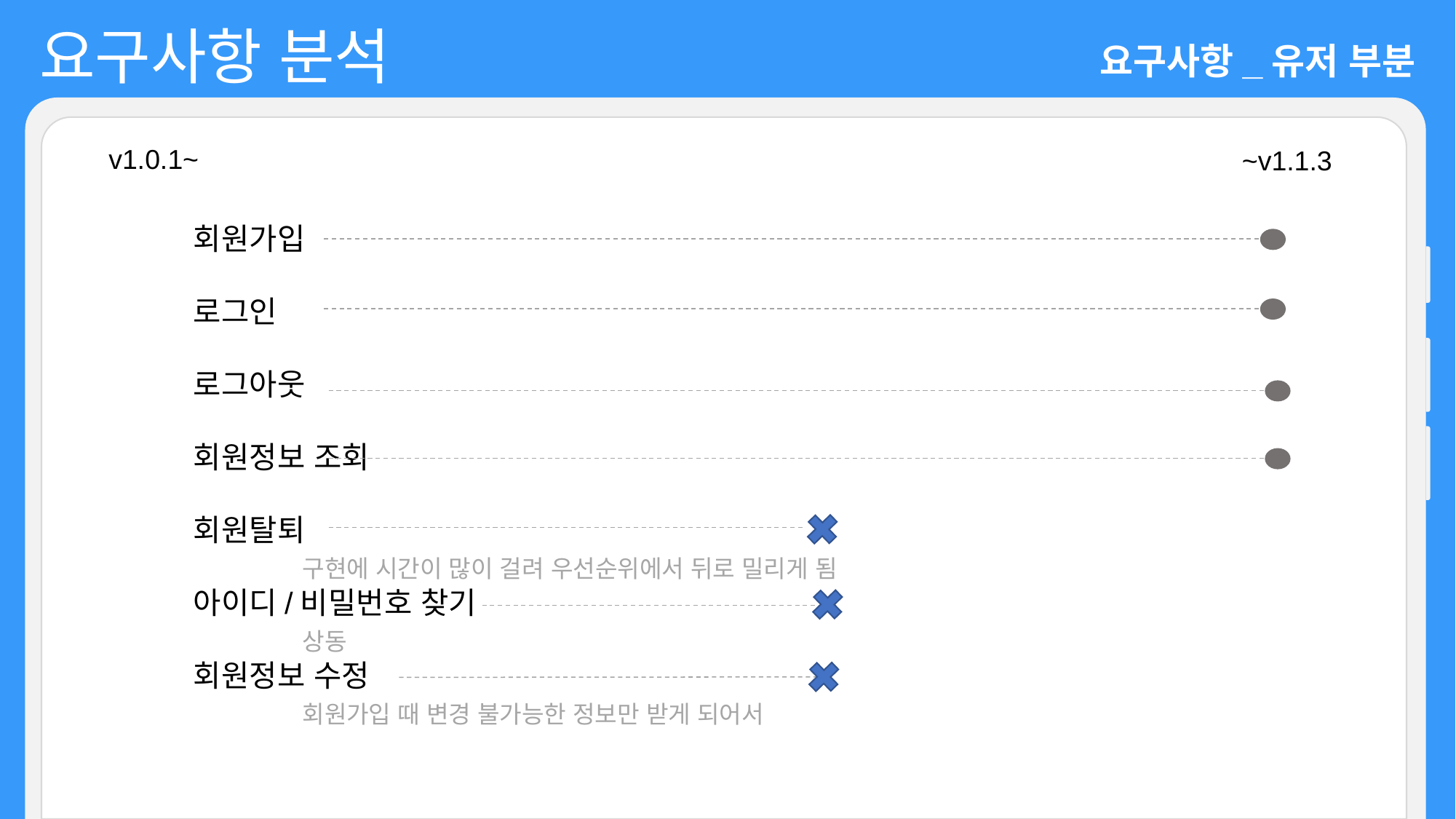

요구사항 분석
요구사항_유저 부분

v1.0.1~
~v1.1.3
회원가입

로그인

로그아웃

회원정보 조회

회원탈퇴
	구현에 시간이 많이 걸려 우선순위에서 뒤로 밀리게 됨
아이디/비밀번호 찾기
	상동
회원정보 수정
	회원가입 때 변경 불가능한 정보만 받게 되어서